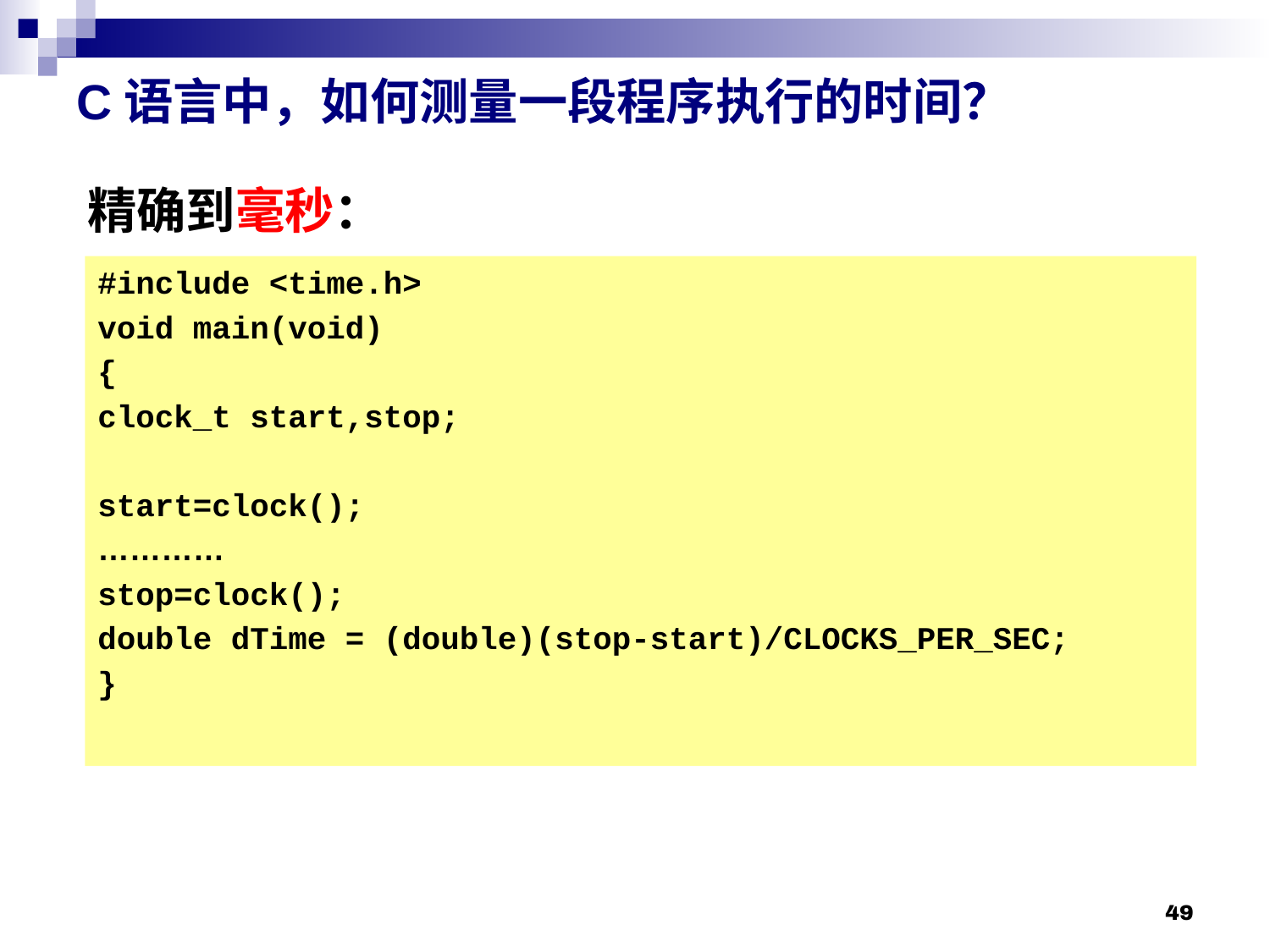

# C语言中，如何测量一段程序执行的时间？
精确到毫秒：
#include <time.h>
void main(void)
{
clock_t start,stop;

start=clock();
…………
stop=clock();
double dTime = (double)(stop-start)/CLOCKS_PER_SEC;
}
49